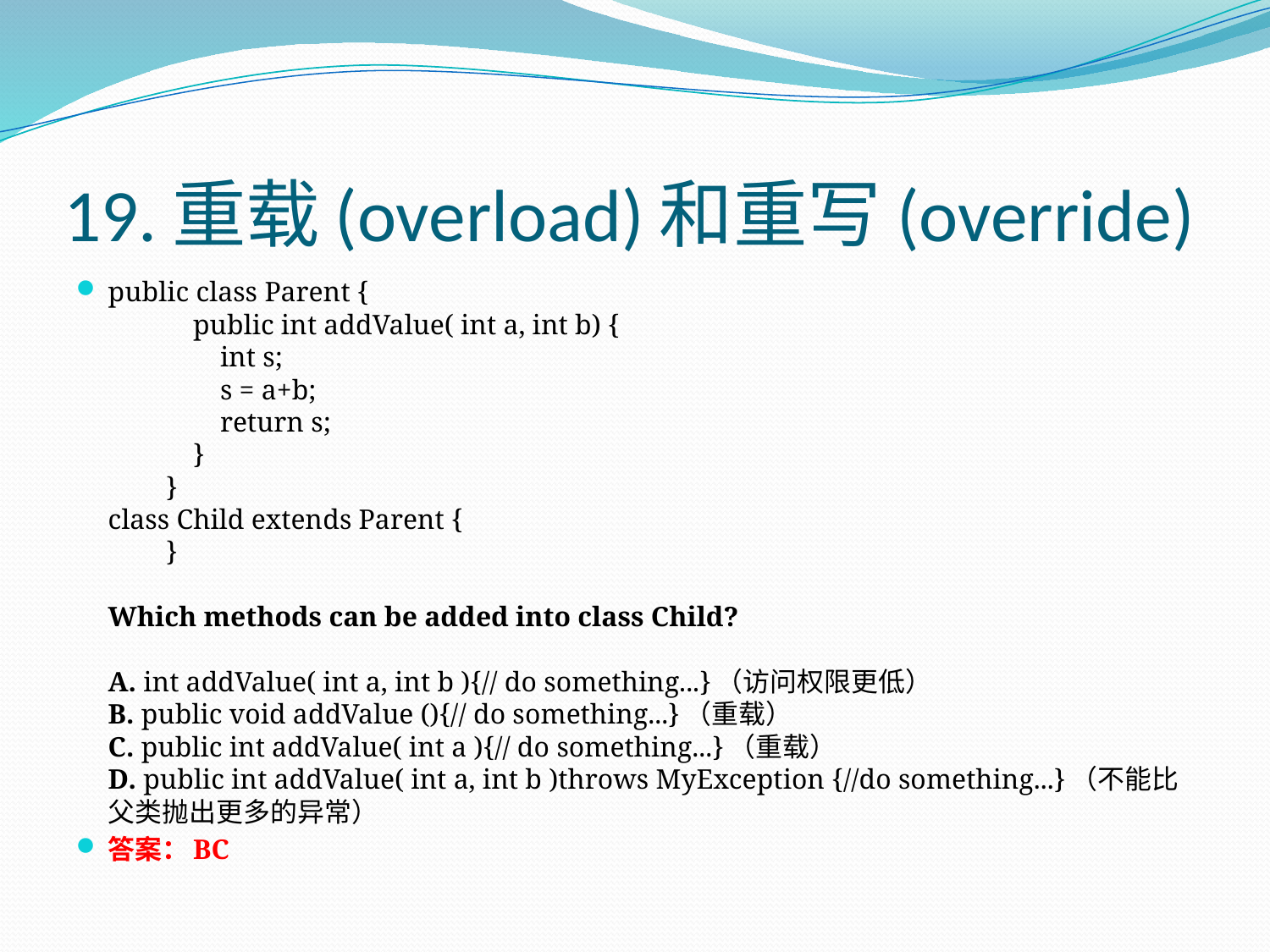

# 19.重载(overload)和重写(override)
public class Parent {
　　　public int addValue( int a, int b) {
　　　　int s;
　　　　s = a+b;
　　　　return s;
　　　}
　　}
class Child extends Parent {
　　}
Which methods can be added into class Child?
A. int addValue( int a, int b ){// do something...}（访问权限更低）
B. public void addValue (){// do something...}（重载）
C. public int addValue( int a ){// do something...}（重载）
D. public int addValue( int a, int b )throws MyException {//do something...}（不能比父类抛出更多的异常）
答案：BC